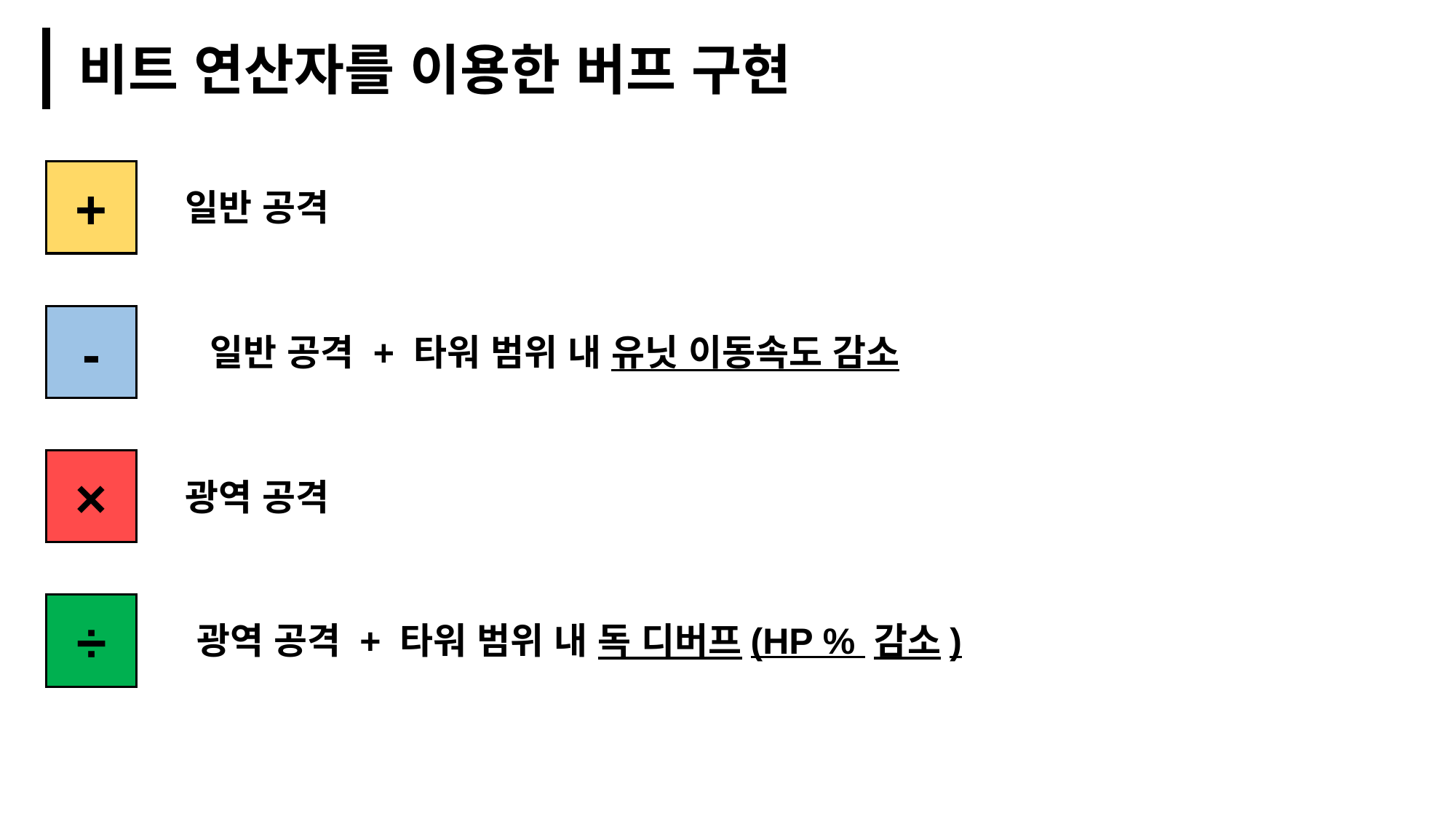

비트 연산자를 이용한 버프 구현
+
일반 공격
-
일반 공격 + 타워 범위 내 유닛 이동속도 감소
×
광역 공격
÷
광역 공격 + 타워 범위 내 독 디버프(HP % 감소)